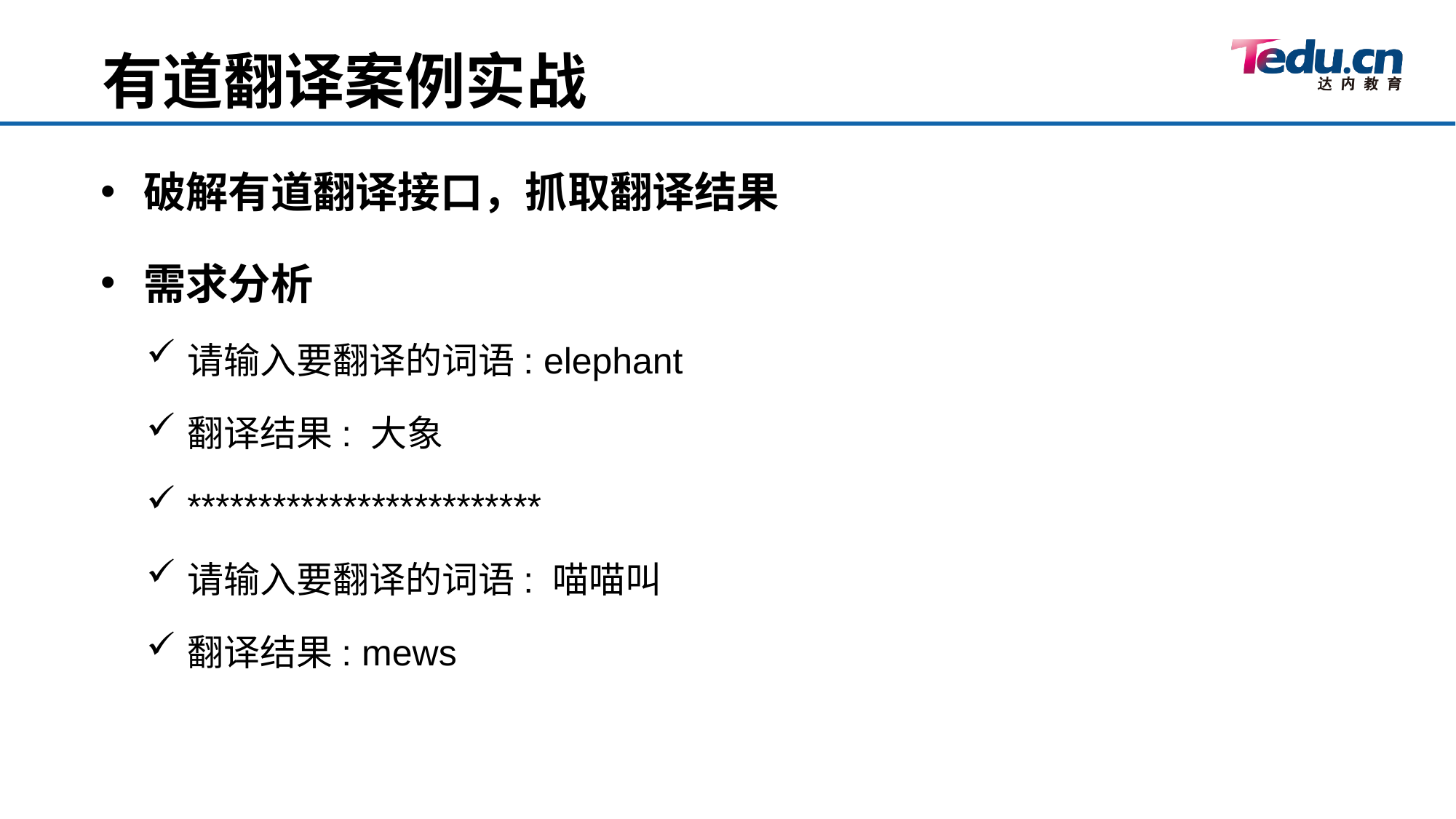

有道翻译案例实战
破解有道翻译接口，抓取翻译结果
需求分析
请输入要翻译的词语: elephant
翻译结果: 大象
*************************
请输入要翻译的词语: 喵喵叫
翻译结果: mews